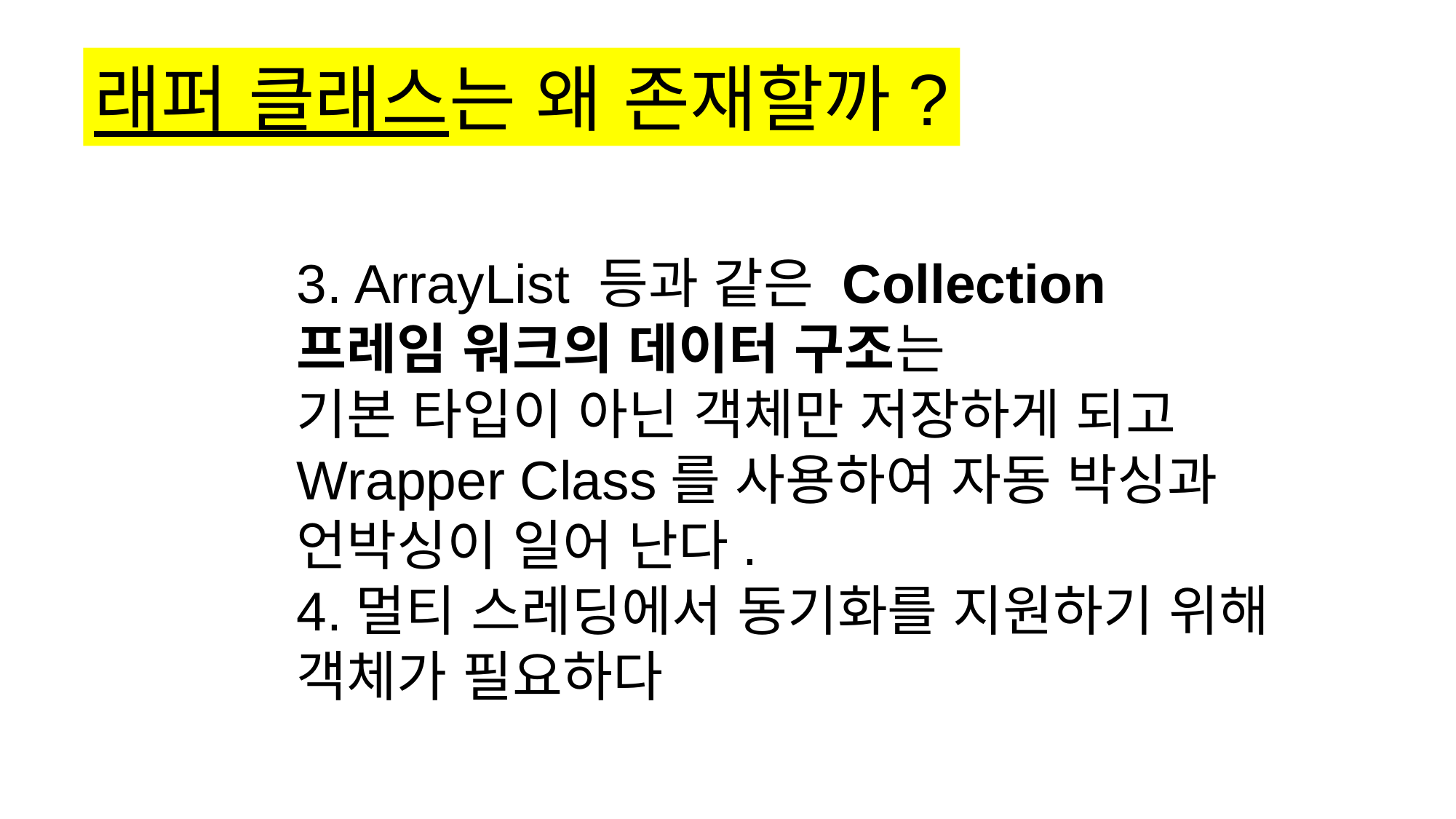

래퍼 클래스는 왜 존재할까?

3. ArrayList 등과 같은 Collection
프레임 워크의 데이터 구조는
기본 타입이 아닌 객체만 저장하게 되고
Wrapper Class를 사용하여 자동 박싱과
언박싱이 일어 난다.
4.멀티 스레딩에서 동기화를 지원하기 위해
객체가 필요하다